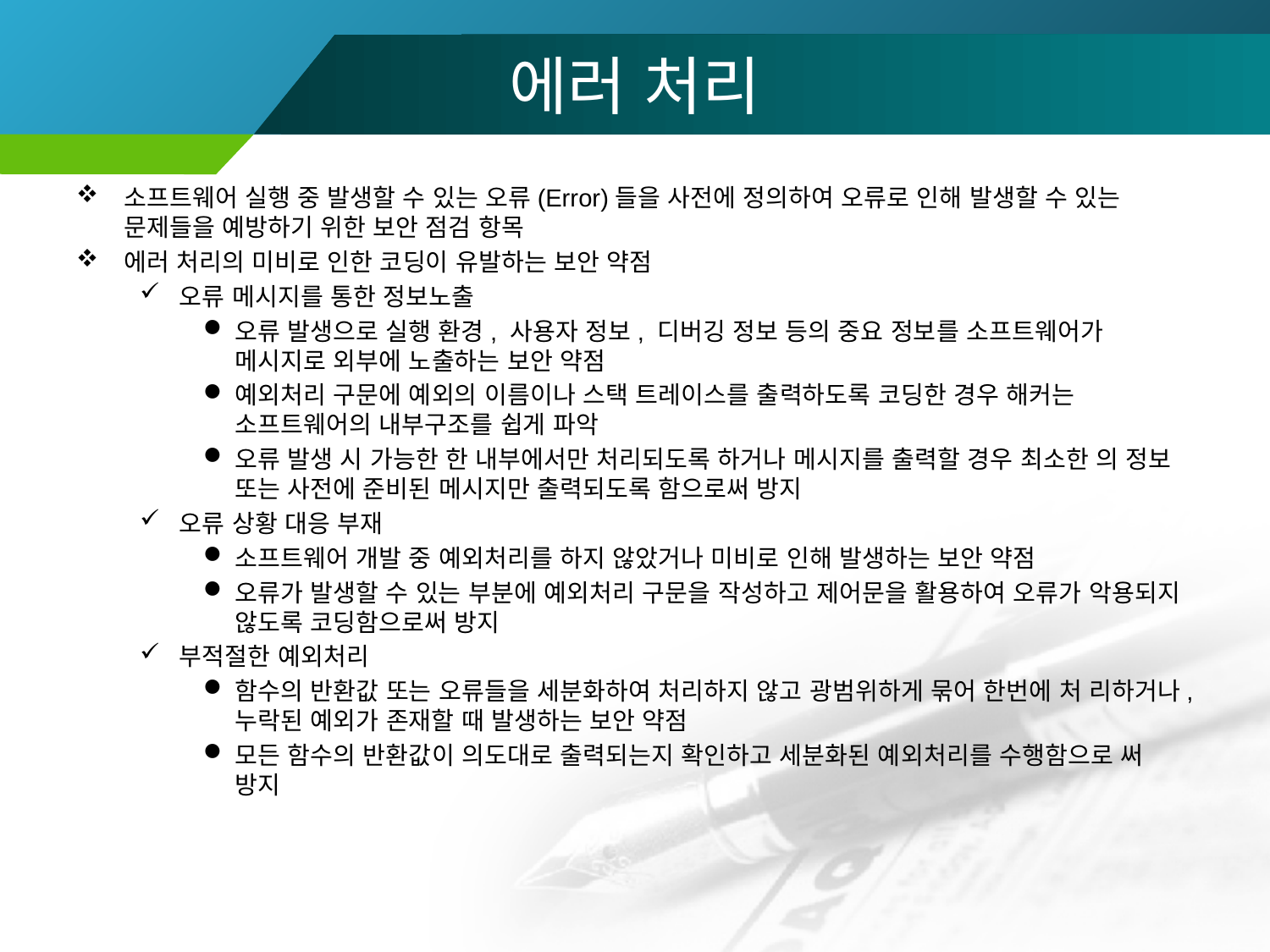

# 에러 처리
소프트웨어 실행 중 발생할 수 있는 오류(Error)들을 사전에 정의하여 오류로 인해 발생할 수 있는 문제들을 예방하기 위한 보안 점검 항목
에러 처리의 미비로 인한 코딩이 유발하는 보안 약점
오류 메시지를 통한 정보노출
오류 발생으로 실행 환경, 사용자 정보, 디버깅 정보 등의 중요 정보를 소프트웨어가 메시지로 외부에 노출하는 보안 약점
예외처리 구문에 예외의 이름이나 스택 트레이스를 출력하도록 코딩한 경우 해커는 소프트웨어의 내부구조를 쉽게 파악
오류 발생 시 가능한 한 내부에서만 처리되도록 하거나 메시지를 출력할 경우 최소한 의 정보 또는 사전에 준비된 메시지만 출력되도록 함으로써 방지
오류 상황 대응 부재
소프트웨어 개발 중 예외처리를 하지 않았거나 미비로 인해 발생하는 보안 약점
오류가 발생할 수 있는 부분에 예외처리 구문을 작성하고 제어문을 활용하여 오류가 악용되지 않도록 코딩함으로써 방지
부적절한 예외처리
함수의 반환값 또는 오류들을 세분화하여 처리하지 않고 광범위하게 묶어 한번에 처 리하거나, 누락된 예외가 존재할 때 발생하는 보안 약점
모든 함수의 반환값이 의도대로 출력되는지 확인하고 세분화된 예외처리를 수행함으로 써 방지